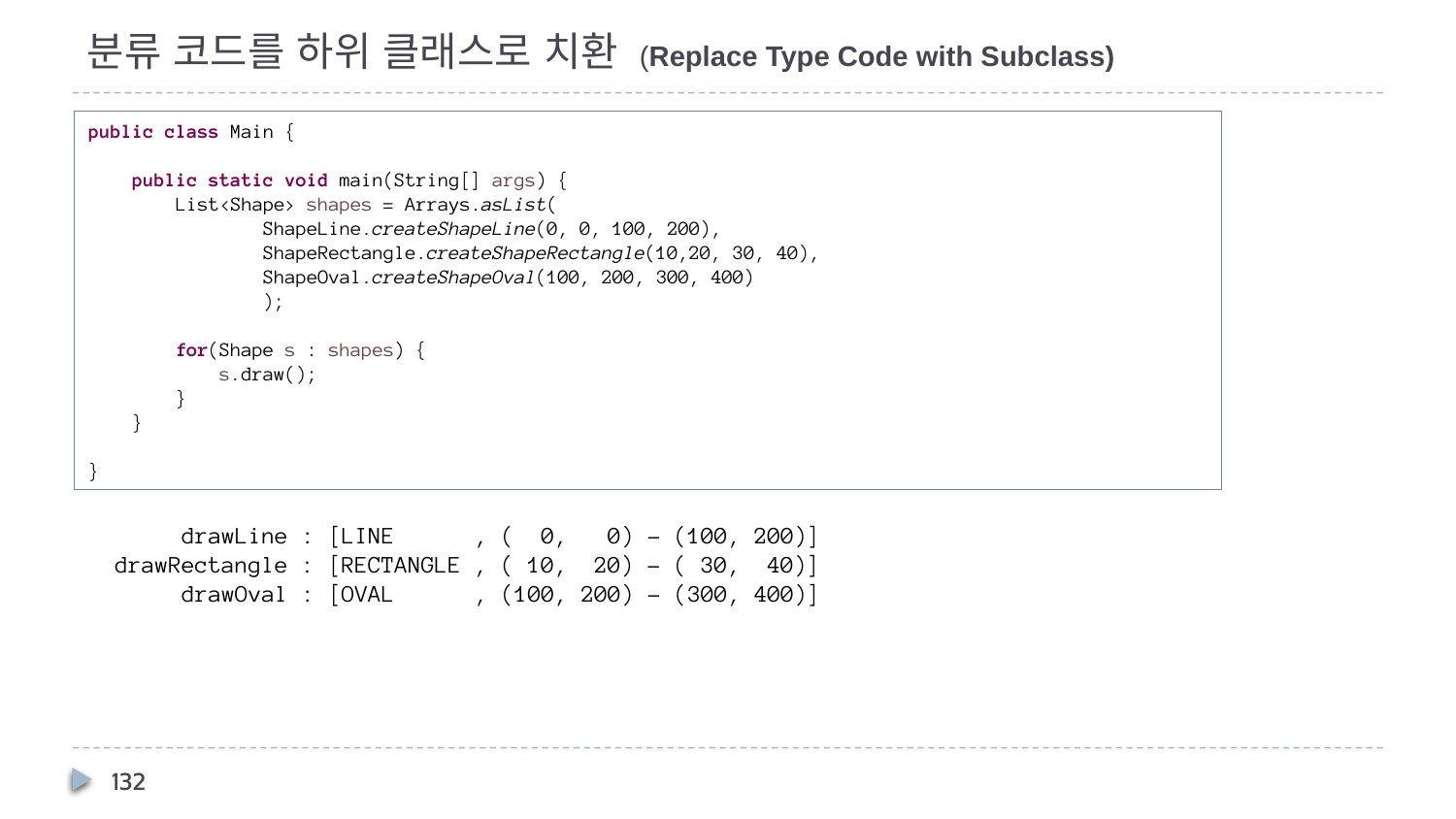

# 분류 코드를 하위 클래스로 치환 (Replace Type Code with Subclass)
public class Main {

    public static void main(String[] args) {
        List<Shape> shapes = Arrays.asList(
                ShapeLine.createShapeLine(0, 0, 100, 200),
                ShapeRectangle.createShapeRectangle(10,20, 30, 40),
                ShapeOval.createShapeOval(100, 200, 300, 400)
                );

        for(Shape s : shapes) {
            s.draw();
        }
    }

}
       drawLine : [LINE      , (  0,   0) - (100, 200)]
  drawRectangle : [RECTANGLE , ( 10,  20) - ( 30,  40)]
       drawOval : [OVAL      , (100, 200) - (300, 400)]
132